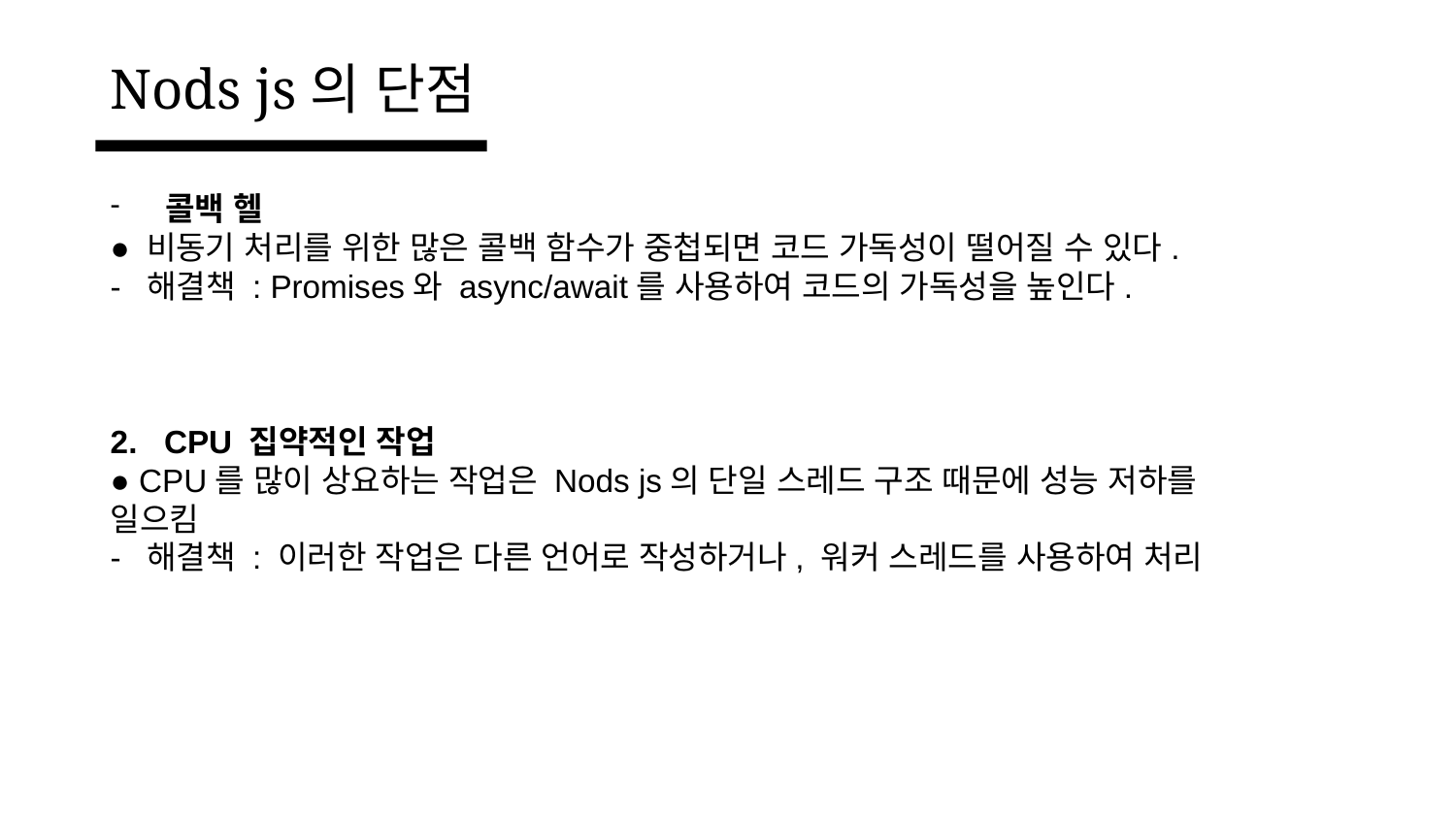

Nods js의 단점

콜백 헬
● 비동기 처리를 위한 많은 콜백 함수가 중첩되면 코드 가독성이 떨어질 수 있다.
-  해결책 : Promises와 async/await를 사용하여 코드의 가독성을 높인다.

2.   CPU 집약적인 작업
● CPU를 많이 상요하는 작업은 Nods js의 단일 스레드 구조 때문에 성능 저하를    일으킴
-  해결책 : 이러한 작업은 다른 언어로 작성하거나, 워커 스레드를 사용하여 처리